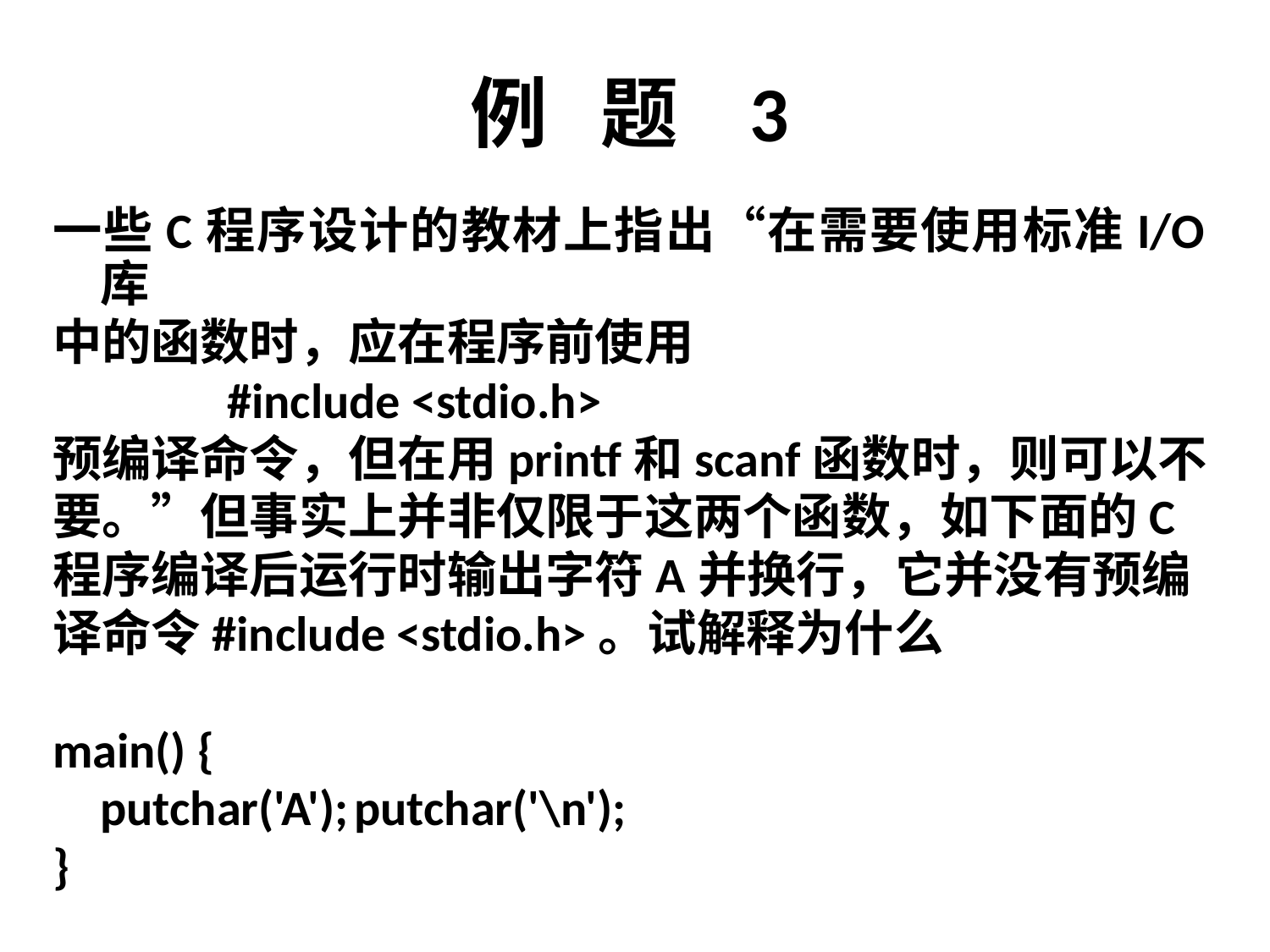

# 例   题   3
一些C程序设计的教材上指出“在需要使用标准I/O库
中的函数时，应在程序前使用
		#include <stdio.h>
预编译命令，但在用printf和scanf函数时，则可以不
要。”但事实上并非仅限于这两个函数，如下面的C
程序编译后运行时输出字符A并换行，它并没有预编
译命令#include <stdio.h>。试解释为什么

main() {
	putchar('A');	putchar('\n');
}